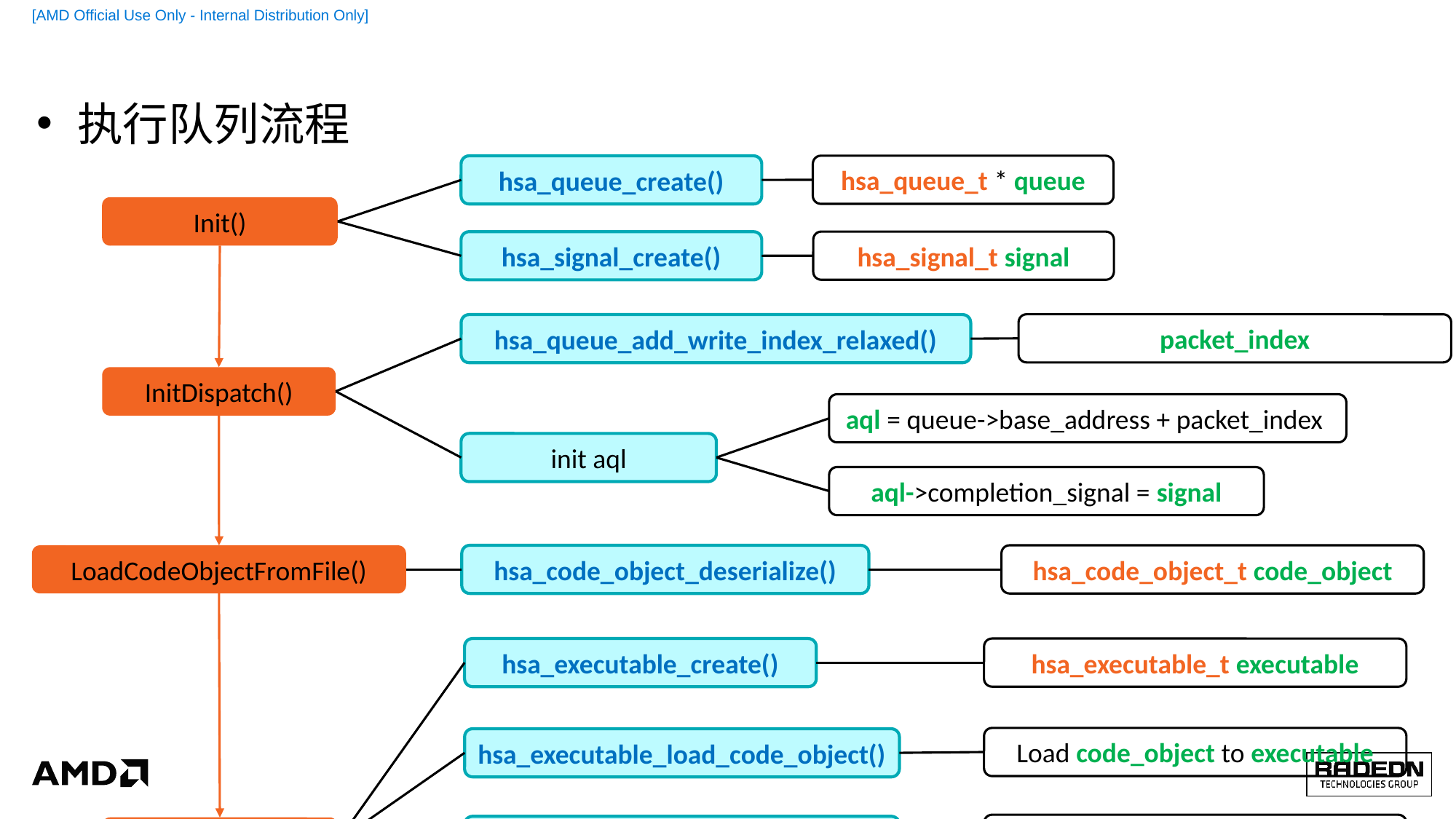

#
执行队列流程
hsa_queue_t * queue
hsa_queue_create()
Init()
hsa_signal_t signal
hsa_signal_create()
packet_index
hsa_queue_add_write_index_relaxed()
InitDispatch()
aql = queue->base_address + packet_index
init aql
aql->completion_signal = signal
hsa_code_object_t code_object
LoadCodeObjectFromFile()
hsa_code_object_deserialize()
hsa_executable_t executable
hsa_executable_create()
Load code_object to executable
hsa_executable_load_code_object()
Freeze executable
hsa_executable_freeze()
SetupExecutable()
hsa_executable_symbol_t kernel_symbol
hsa_executable_get_symbol()
aql->kernel_object = code_handle
Set up aql
aql->kernarg_address = kernarg
Fill kernel arg buffer
Setup()
aql->grid_size_x/y/z; aql->workgroup_size_x/y/z
Set up aql
queue->doorbell_signal
hsa_signal_store_relaxed()
RunDispatch()
signal
hsa_signal_wait_acquire()
Wait()